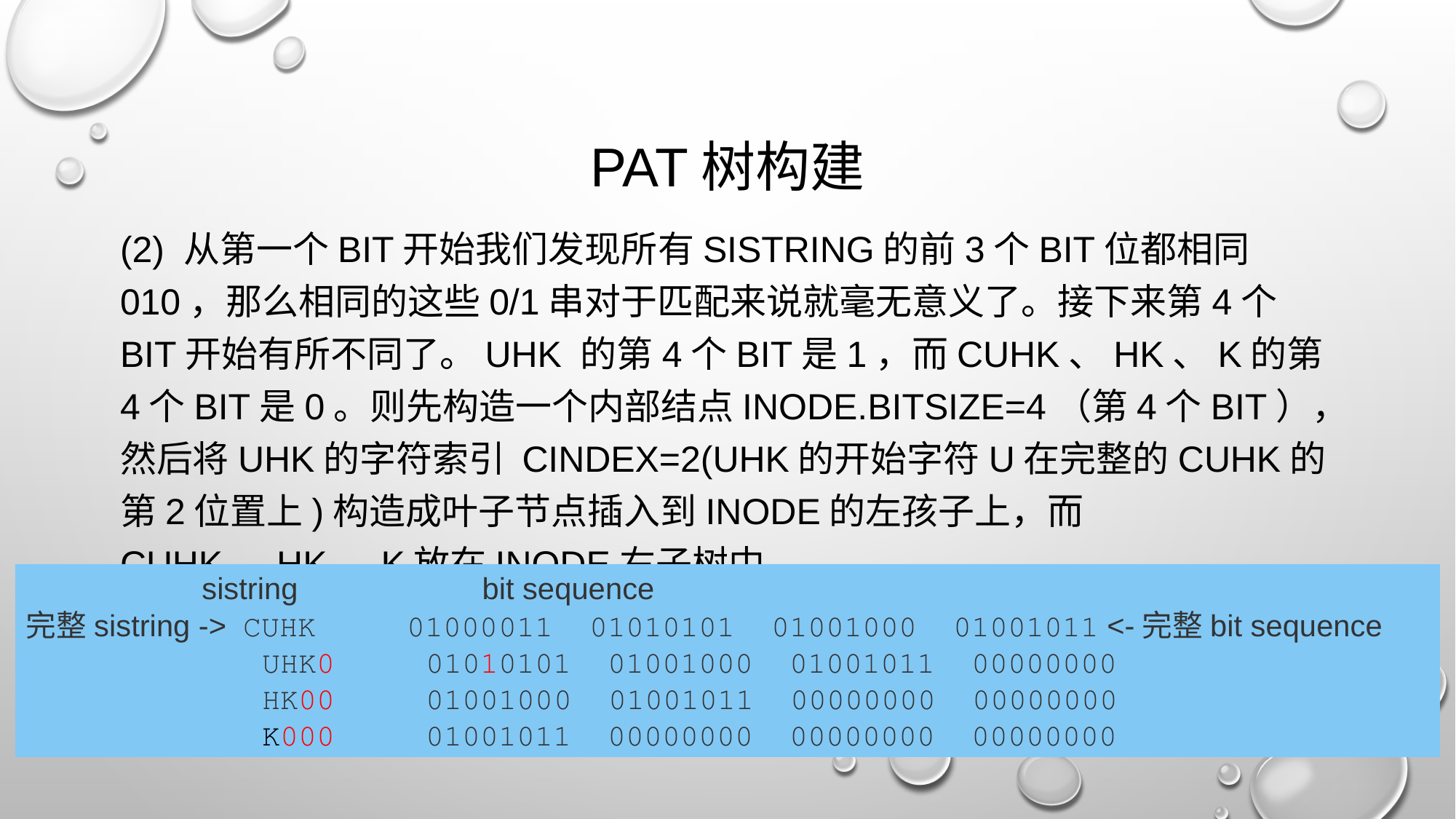

# PAT树构建
(2) 从第一个bit开始我们发现所有sistring的前3个bit位都相同010，那么相同的这些0/1串对于匹配来说就毫无意义了。接下来第4个bit开始有所不同了。UHK 的第4个bit是1，而CUHK、HK、K的第4个bit是0。则先构造一个内部结点iNode.bitSize=4（第4个bit），然后将UHK的字符索引 cIndex=2(UHK的开始字符U在完整的CUHK的第2位置上)构造成叶子节点插入到iNode的左孩子上，而CUHK、HK、K放在iNode右子树中。
                     sistring                      bit sequence
完整sistring ->  CUHK     01000011  01010101  01001000  01001011 <-完整bit sequence
             UHK0     01010101  01001000  01001011  00000000
             HK00     01001000  01001011  00000000  00000000
             K000     01001011  00000000  00000000  00000000